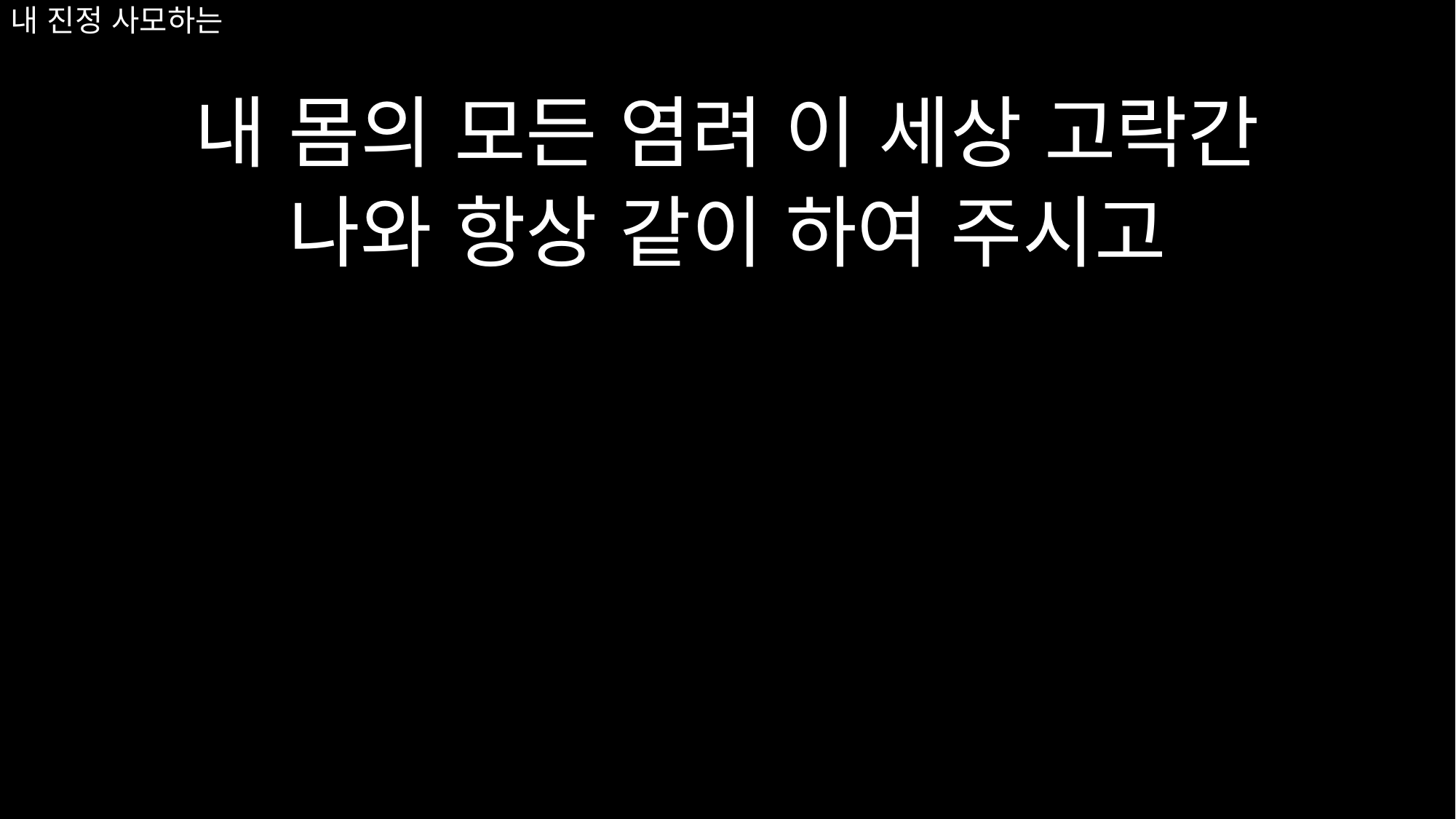

# 내 진정 사모하는
내 몸의 모든 염려 이 세상 고락간
나와 항상 같이 하여 주시고